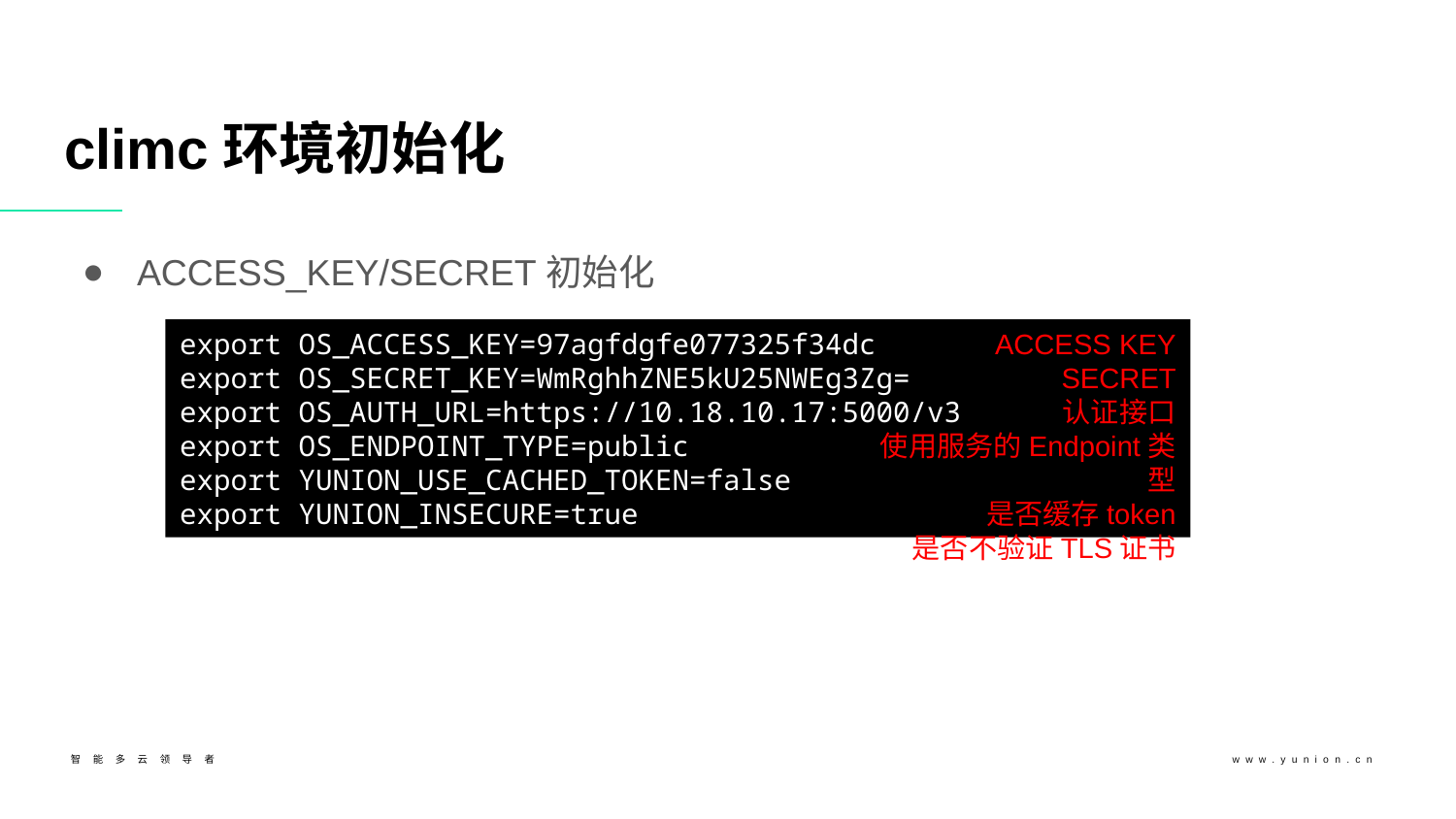

# climc环境初始化
ACCESS_KEY/SECRET初始化
ACCESS KEY
SECRET
认证接口
使用服务的Endpoint类型
是否缓存token
是否不验证TLS证书
export OS_ACCESS_KEY=97agfdgfe077325f34dc
export OS_SECRET_KEY=WmRghhZNE5kU25NWEg3Zg=
export OS_AUTH_URL=https://10.18.10.17:5000/v3
export OS_ENDPOINT_TYPE=public
export YUNION_USE_CACHED_TOKEN=false
export YUNION_INSECURE=true